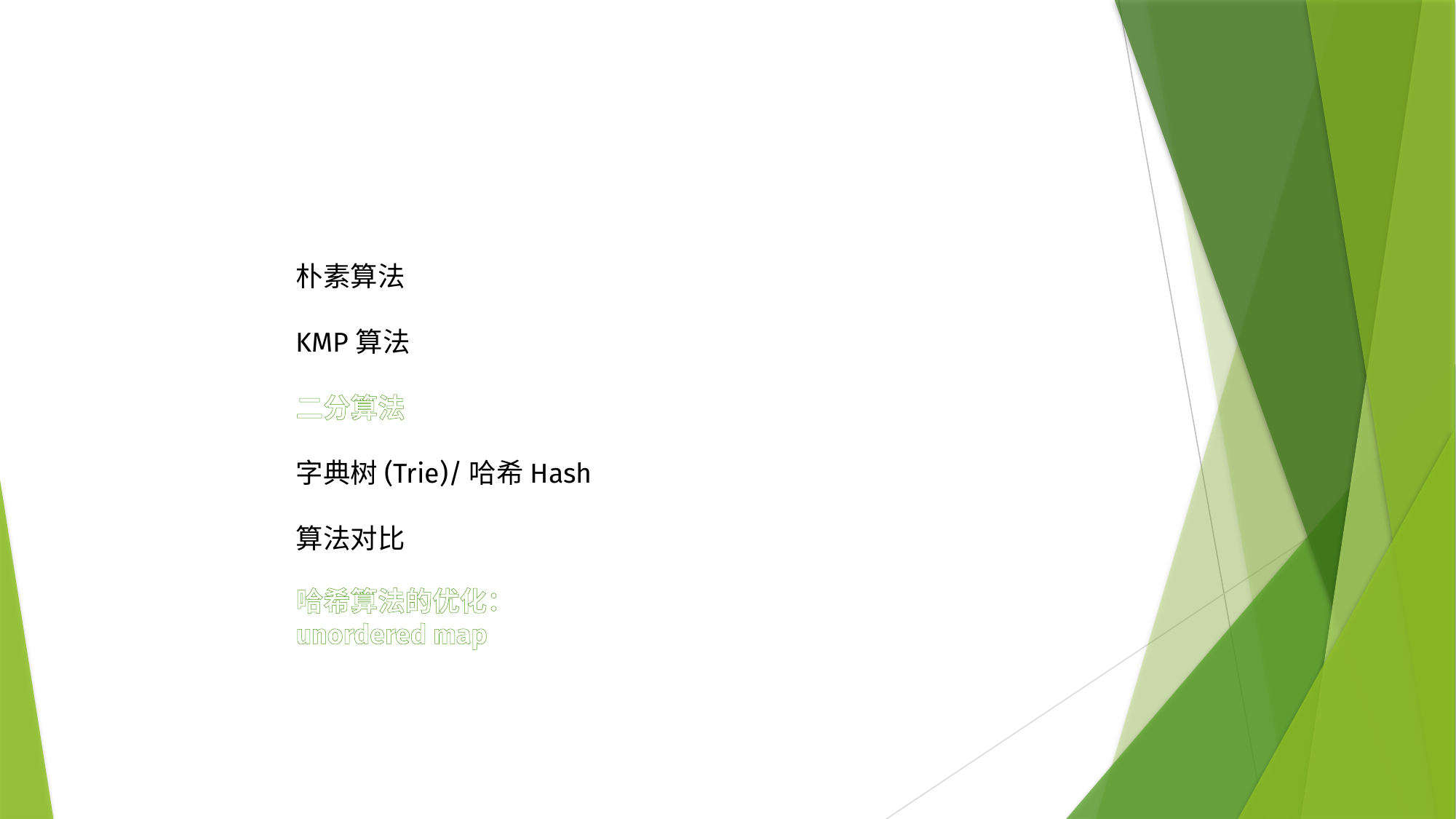

朴素算法

KMP算法

二分算法

字典树(Trie)/哈希Hash

算法对比
哈希算法的优化：unordered map